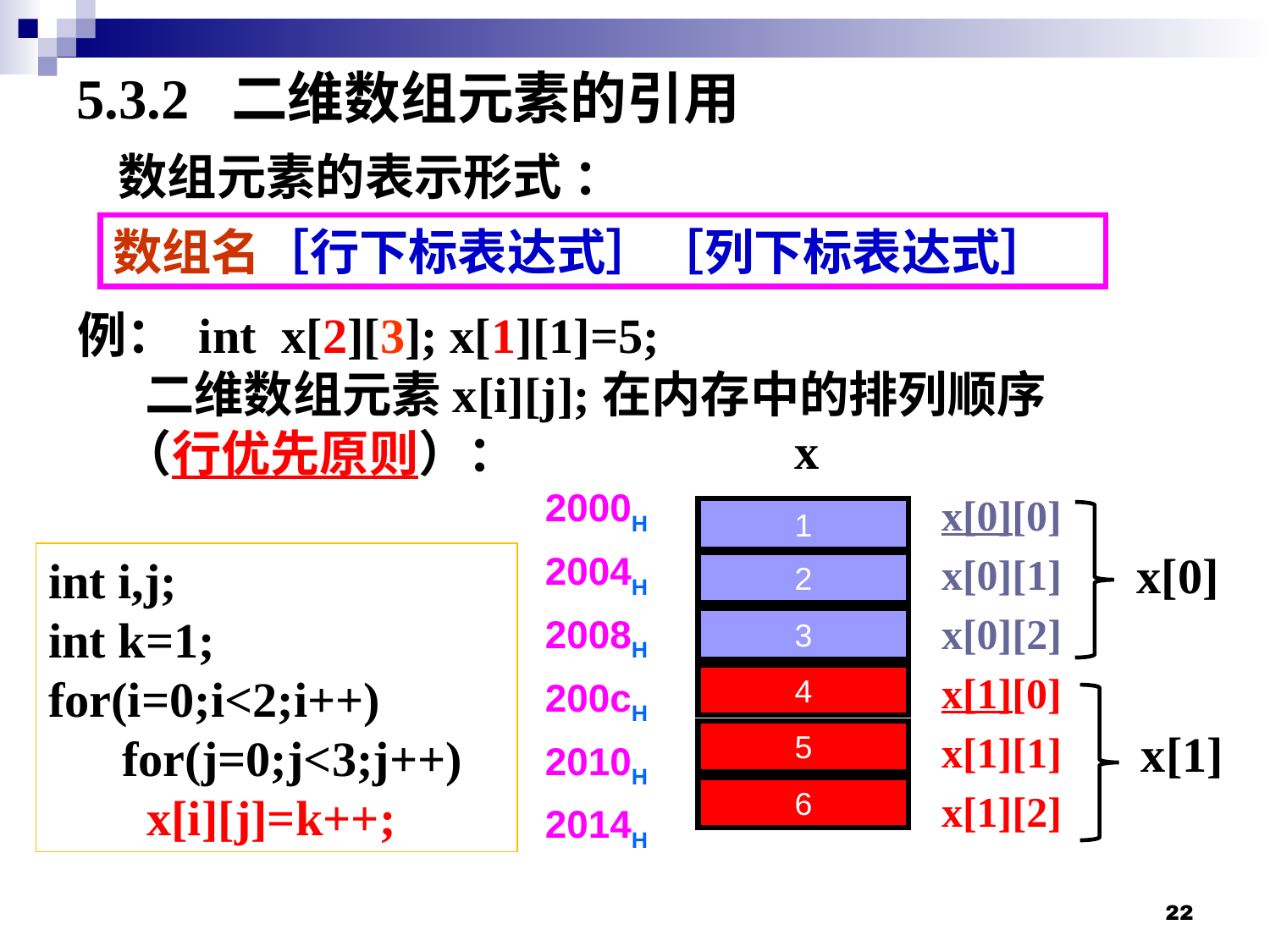

# 5.3.2  二维数组元素的引用
数组元素的表示形式 ：
数组名［行下标表达式］［列下标表达式］
例： int  x[2][3]; x[1][1]=5;
     二维数组元素x[i][j];在内存中的排列顺序
   （行优先原则）：
x
x[0][0]
x[0][1]
x[0][2]
x[1][0]
x[1][1]
x[1][2]
2000H
2004H
2008H
200cH
2010H
2014H
1

x[0]
int i,j;
int k=1;
for(i=0;i<2;i++)
      for(j=0;j<3;j++)
        x[i][j]=k++;
2
3
4

x[1]
5
6
22